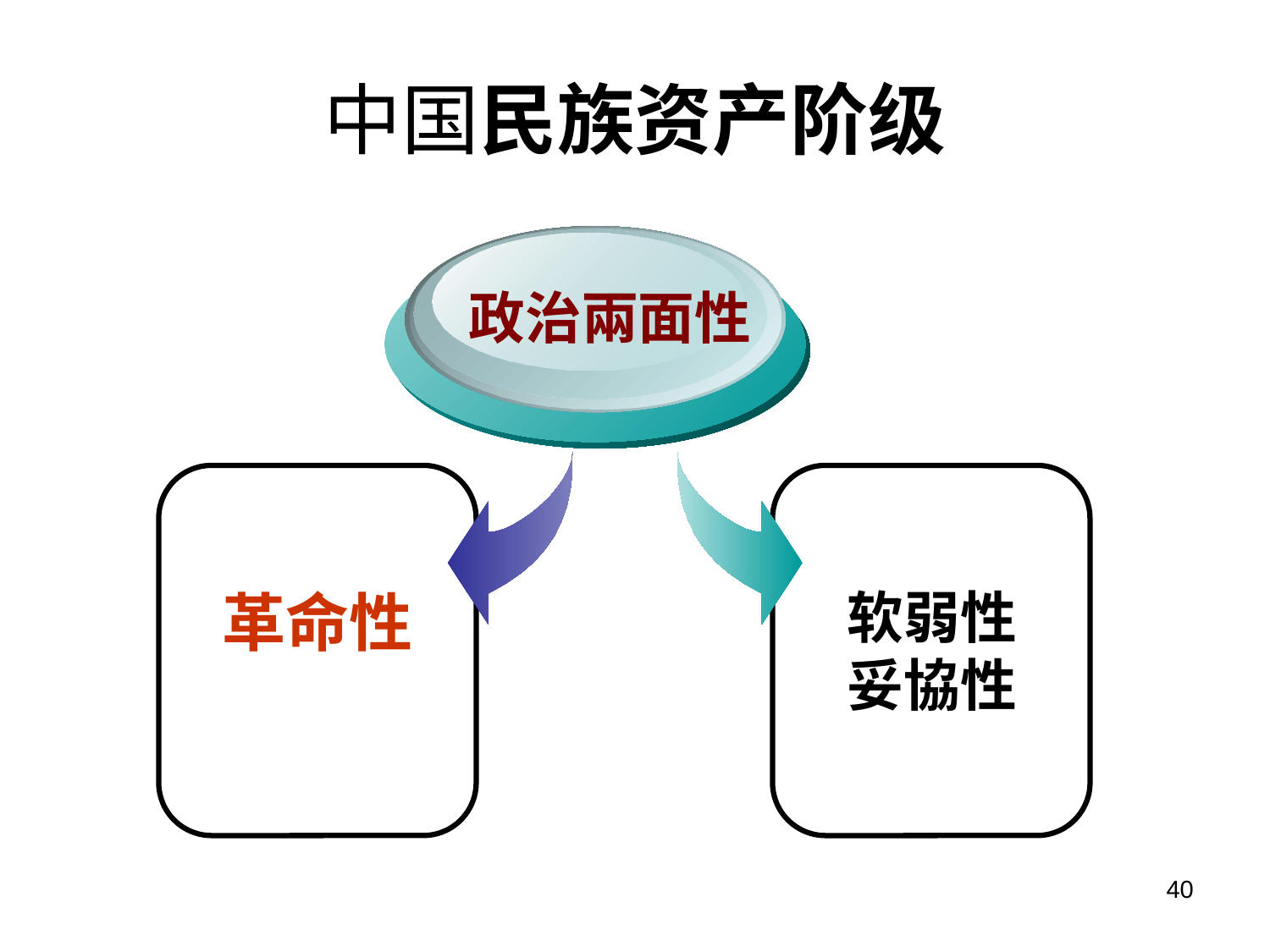

# 中国民族资产阶级

政治兩面性

革命性
软弱性
妥協性
40